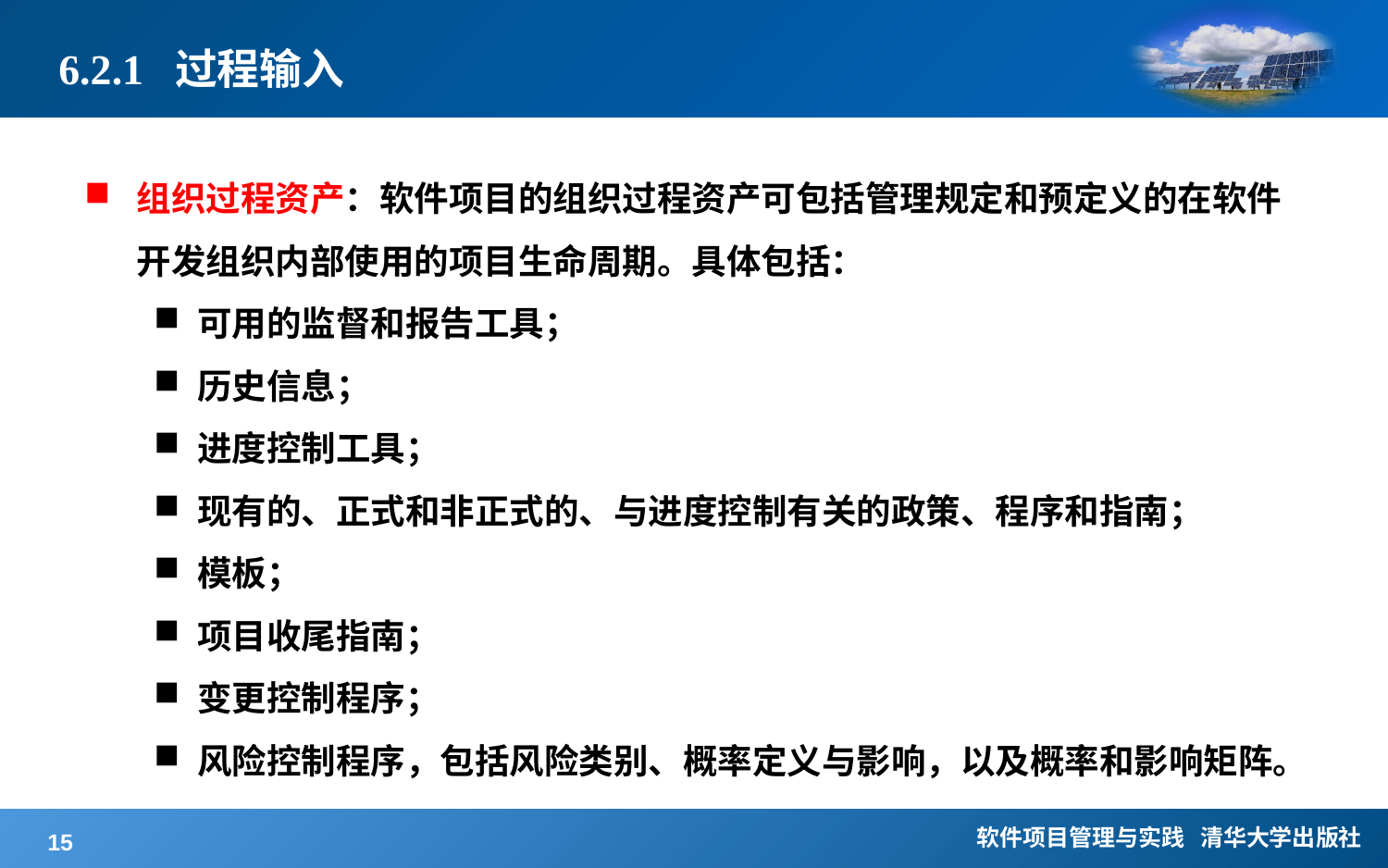

# 6.2.1  过程输入
组织过程资产：软件项目的组织过程资产可包括管理规定和预定义的在软件开发组织内部使用的项目生命周期。具体包括：
可用的监督和报告工具；
历史信息；
进度控制工具；
现有的、正式和非正式的、与进度控制有关的政策、程序和指南；
模板；
项目收尾指南；
变更控制程序；
风险控制程序，包括风险类别、概率定义与影响，以及概率和影响矩阵。